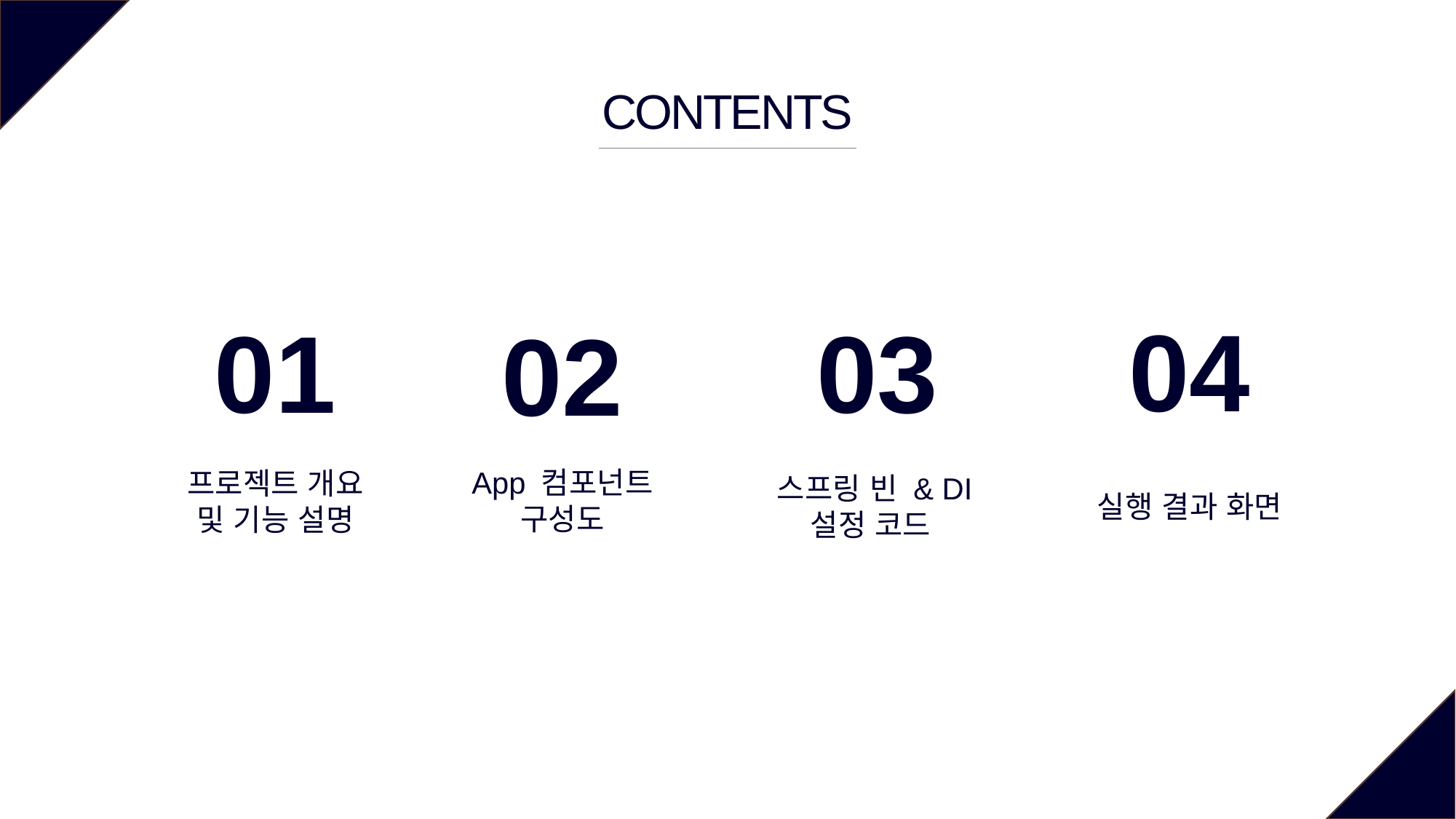

CONTENTS
04
03
01
02
App 컴포넌트
구성도
프로젝트 개요
및 기능 설명
스프링 빈 & DI
설정 코드
실행 결과 화면